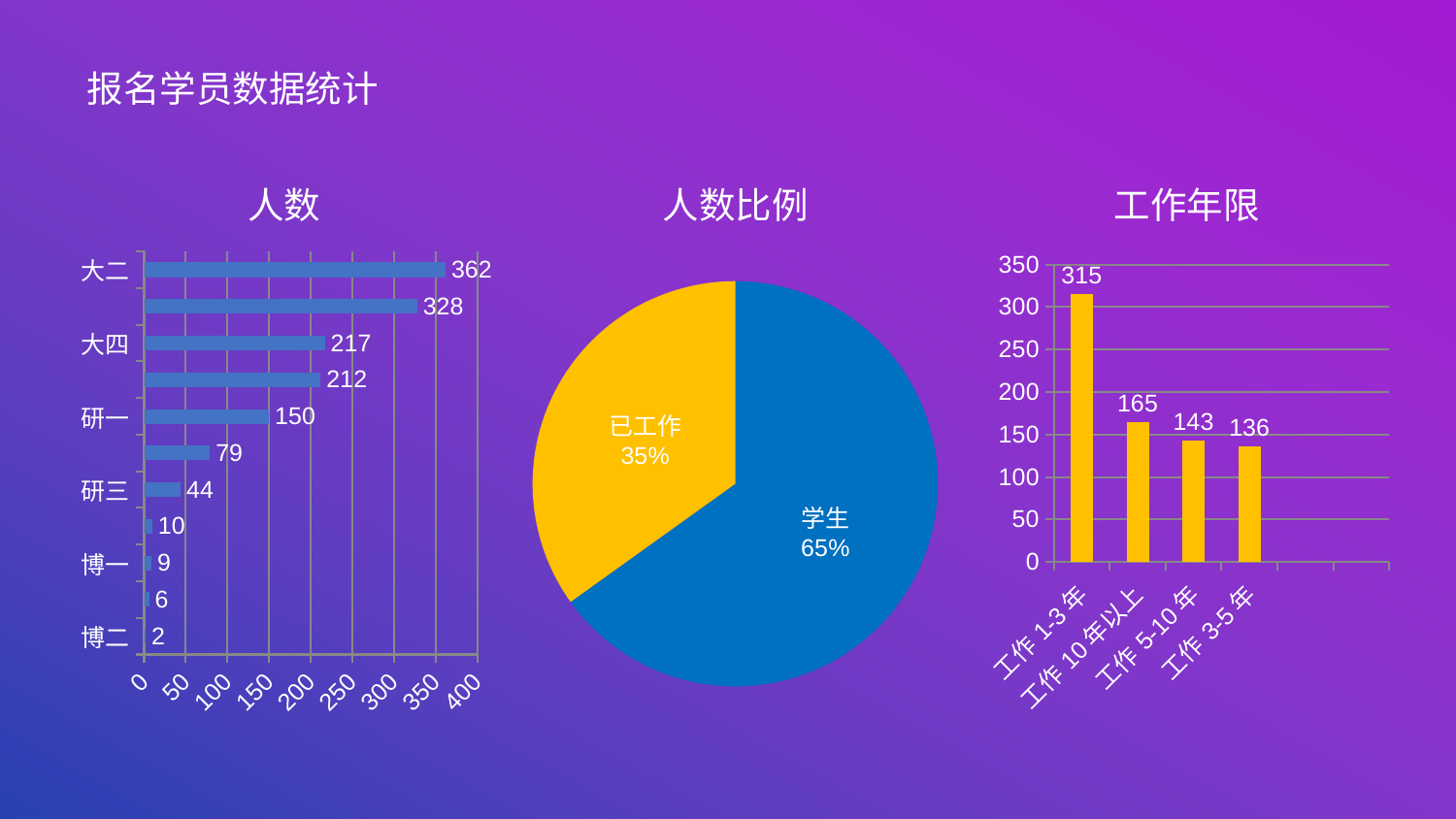

报名学员数据统计

### Chart: 人数

| Category |  |
|---|---|
| 博二 | 2.0 |
| 博三 | 6.0 |
| 博一 | 9.0 |
| 博四 | 10.0 |
| 研三 | 44.0 |
| 研二 | 79.0 |
| 研一 | 150.0 |
| 大一 | 212.0 |
| 大四 | 217.0 |
| 大三 | 328.0 |
| 大二 | 362.0 |

### Chart: 人数比例

| Category | 人数比例 |
|---|---|
| 学生 | 1419.0 |
| 已工作 | 761.0 |

### Chart: 工作年限

| Category |  |
|---|---|
| 工作1-3年 | 315.0 |
| 工作10年以上 | 165.0 |
| 工作5-10年 | 143.0 |
| 工作3-5年 | 136.0 |
|  | None |
|  | None |